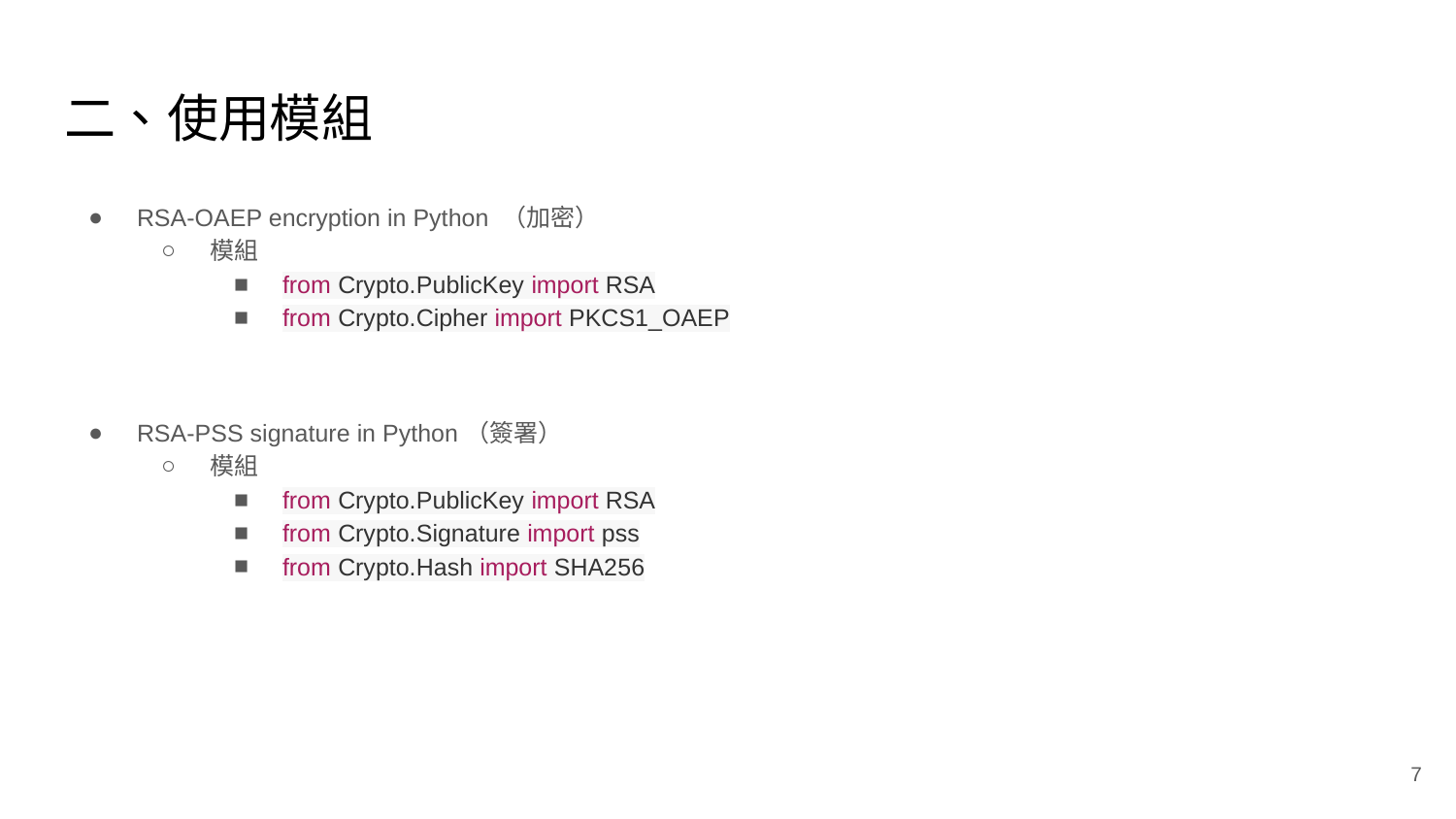

# 二、使用模組
RSA-OAEP encryption in Python （加密）
模組
from Crypto.PublicKey import RSA
from Crypto.Cipher import PKCS1_OAEP

RSA-PSS signature in Python（簽署）
模組
from Crypto.PublicKey import RSA
from Crypto.Signature import pss
from Crypto.Hash import SHA256
7